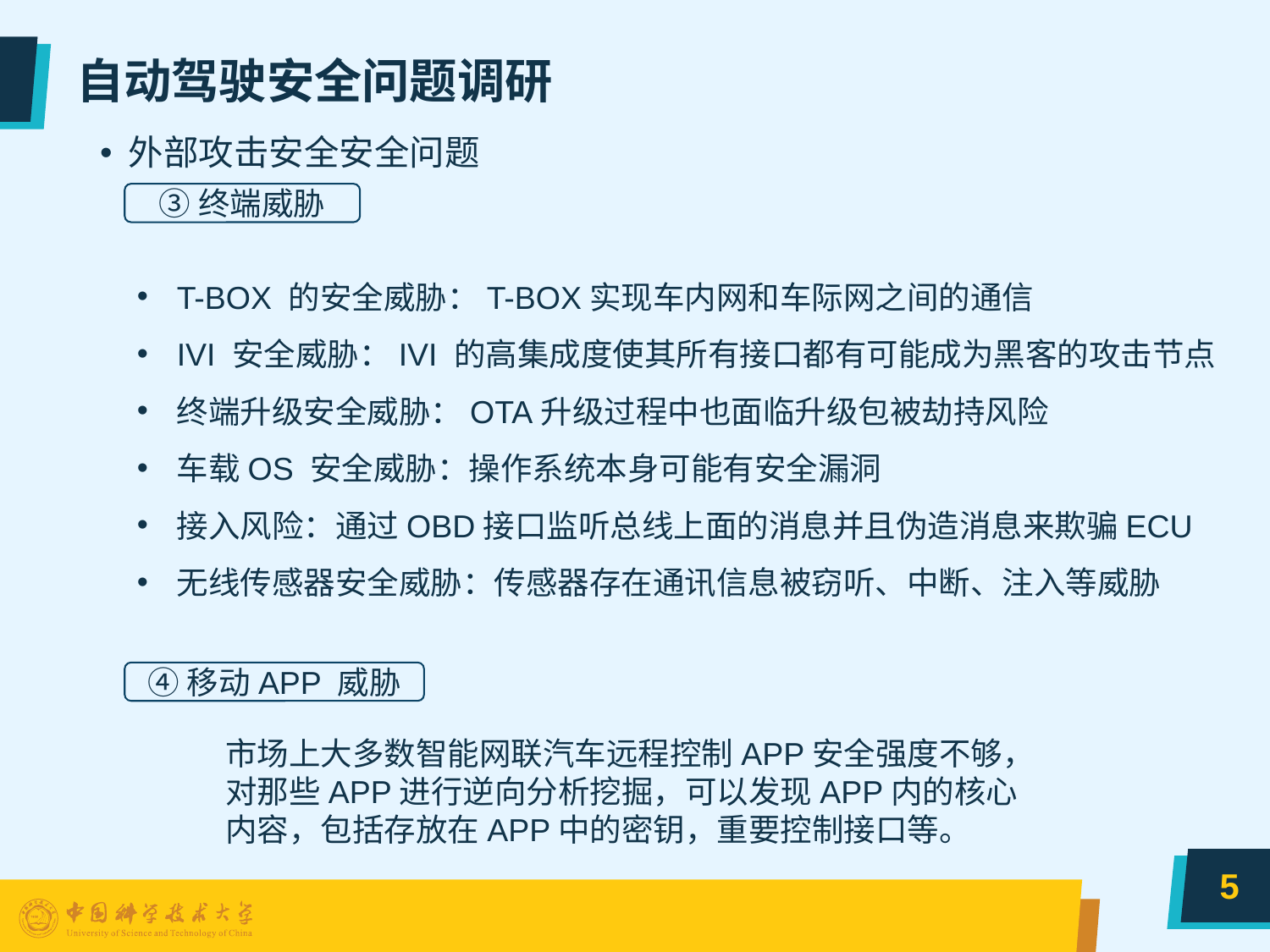

# 自动驾驶安全问题调研
外部攻击安全安全问题
③终端威胁
T-BOX 的安全威胁：T-BOX实现车内网和车际网之间的通信
IVI 安全威胁：IVI 的高集成度使其所有接口都有可能成为黑客的攻击节点
终端升级安全威胁：OTA升级过程中也面临升级包被劫持风险
车载OS 安全威胁：操作系统本身可能有安全漏洞
接入风险：通过OBD接口监听总线上面的消息并且伪造消息来欺骗ECU
无线传感器安全威胁：传感器存在通讯信息被窃听、中断、注入等威胁

④移动APP 威胁
市场上大多数智能网联汽车远程控制APP安全强度不够，对那些APP进行逆向分析挖掘，可以发现APP内的核心内容，包括存放在APP中的密钥，重要控制接口等。
5